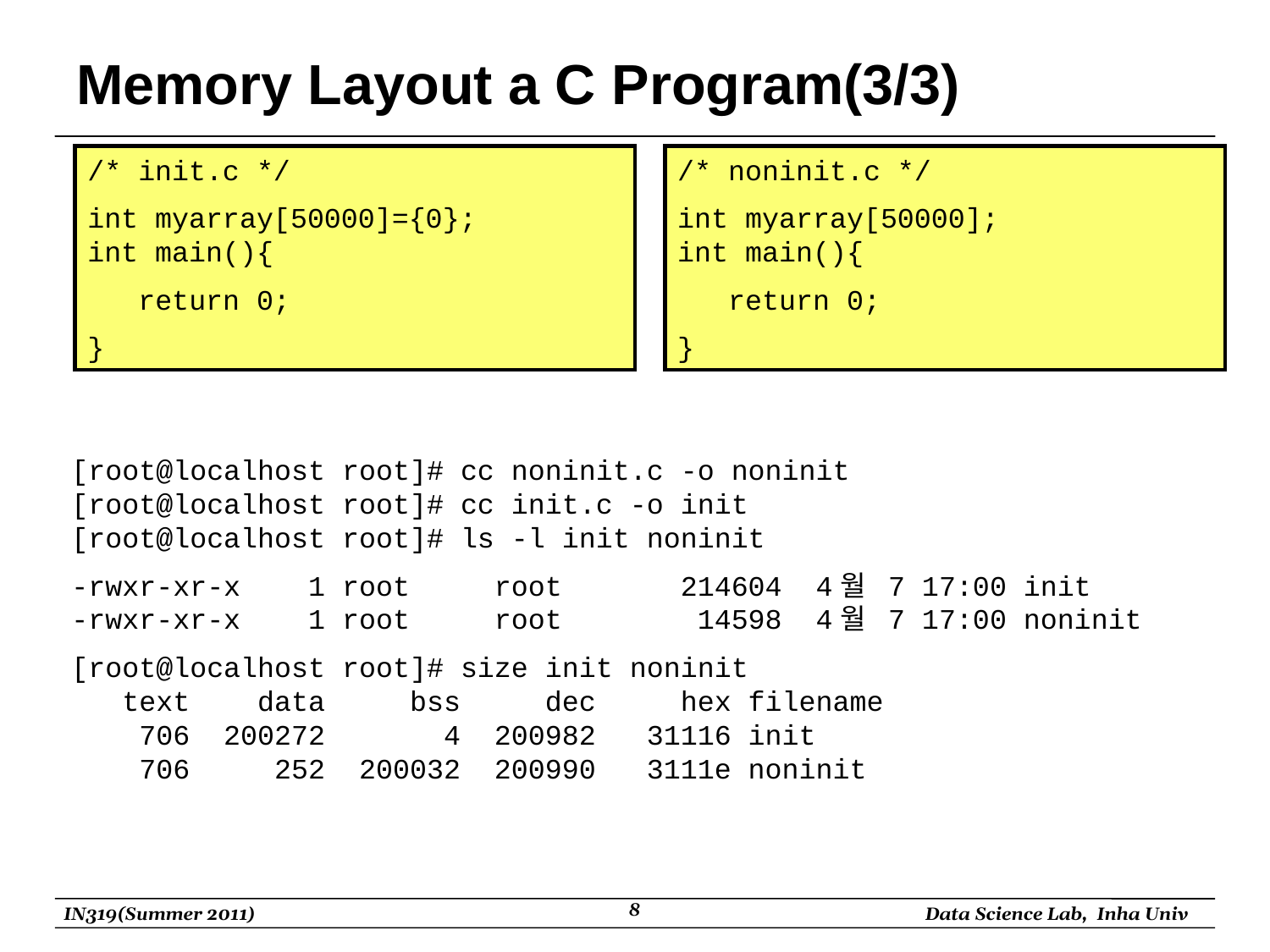

# Memory Layout a C Program(3/3)

/* init.c */
int myarray[50000]={0};
int main(){
   return 0;
}
/* noninit.c */
int myarray[50000];
int main(){
   return 0;
}
[root@localhost root]# cc noninit.c -o noninit
[root@localhost root]# cc init.c -o init
[root@localhost root]# ls -l init noninit
-rwxr-xr-x    1 root     root       214604  4월  7 17:00 init
-rwxr-xr-x    1 root     root        14598  4월  7 17:00 noninit
[root@localhost root]# size init noninit
   text    data     bss     dec     hex filename
    706  200272       4  200982   31116 init
    706     252  200032  200990   3111e noninit
8